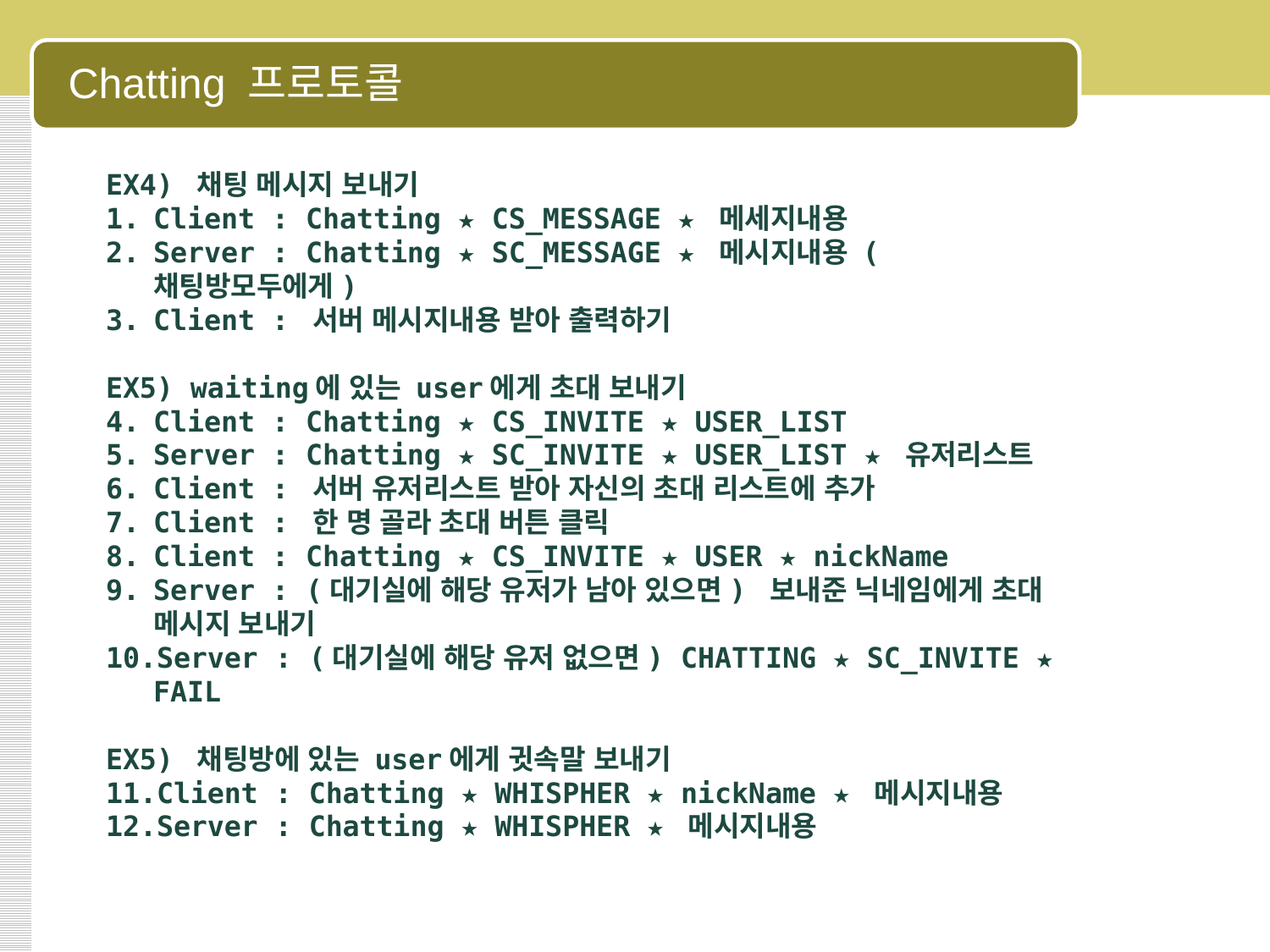

# Chatting 프로토콜

EX4) 채팅 메시지 보내기
Client : Chatting ★ CS_MESSAGE ★ 메세지내용
Server : Chatting ★ SC_MESSAGE ★ 메시지내용 (채팅방모두에게)
Client : 서버 메시지내용 받아 출력하기

EX5) waiting에 있는 user에게 초대 보내기
Client : Chatting ★ CS_INVITE ★ USER_LIST
Server : Chatting ★ SC_INVITE ★ USER_LIST ★ 유저리스트
Client : 서버 유저리스트 받아 자신의 초대 리스트에 추가
Client : 한 명 골라 초대 버튼 클릭
Client : Chatting ★ CS_INVITE ★ USER ★ nickName
Server : (대기실에 해당 유저가 남아 있으면) 보내준 닉네임에게 초대 메시지 보내기
Server : (대기실에 해당 유저 없으면) CHATTING ★ SC_INVITE ★ FAIL

EX5) 채팅방에 있는 user에게 귓속말 보내기
Client : Chatting ★ WHISPHER ★ nickName ★ 메시지내용
Server : Chatting ★ WHISPHER ★ 메시지내용